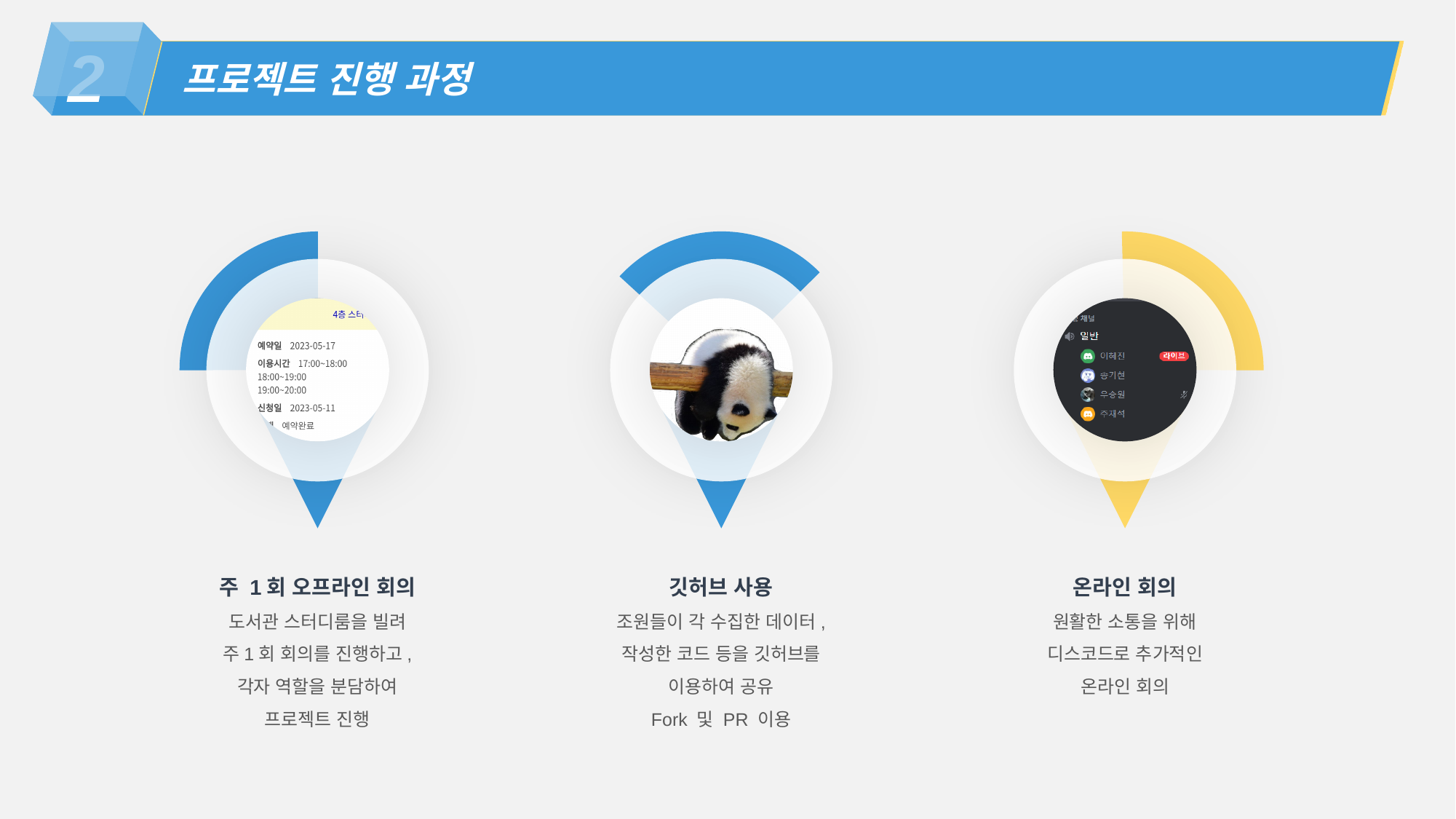

2
프로젝트 진행 과정

주 1회 오프라인 회의
도서관 스터디룸을 빌려
주1회 회의를 진행하고,
각자 역할을 분담하여
프로젝트 진행
깃허브 사용
조원들이 각 수집한 데이터, 작성한 코드 등을 깃허브를 이용하여 공유
Fork 및 PR 이용
온라인 회의
원활한 소통을 위해
디스코드로 추가적인
온라인 회의